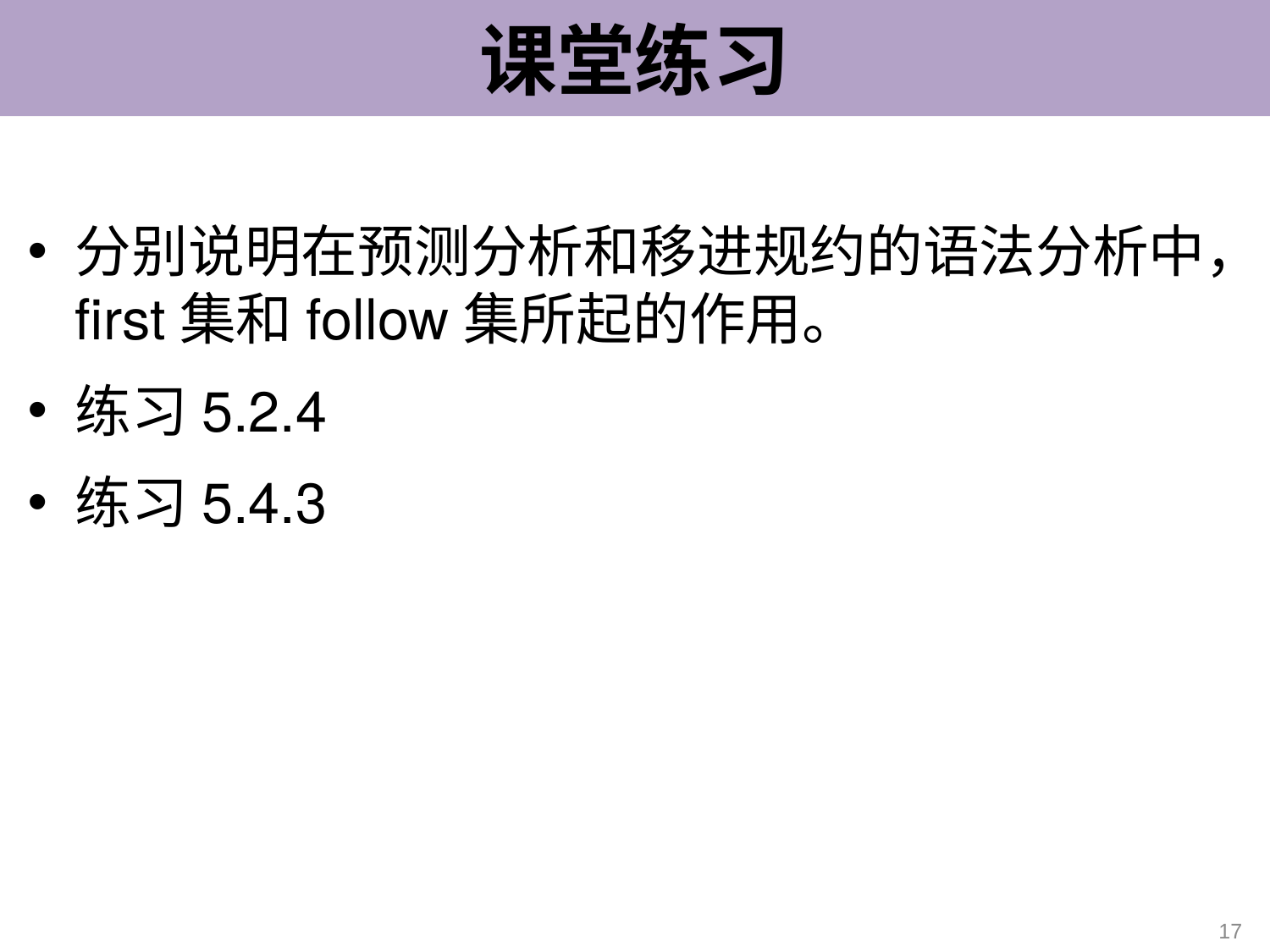

# 课堂练习

分别说明在预测分析和移进规约的语法分析中，first集和follow集所起的作用。
练习5.2.4
练习5.4.3

17